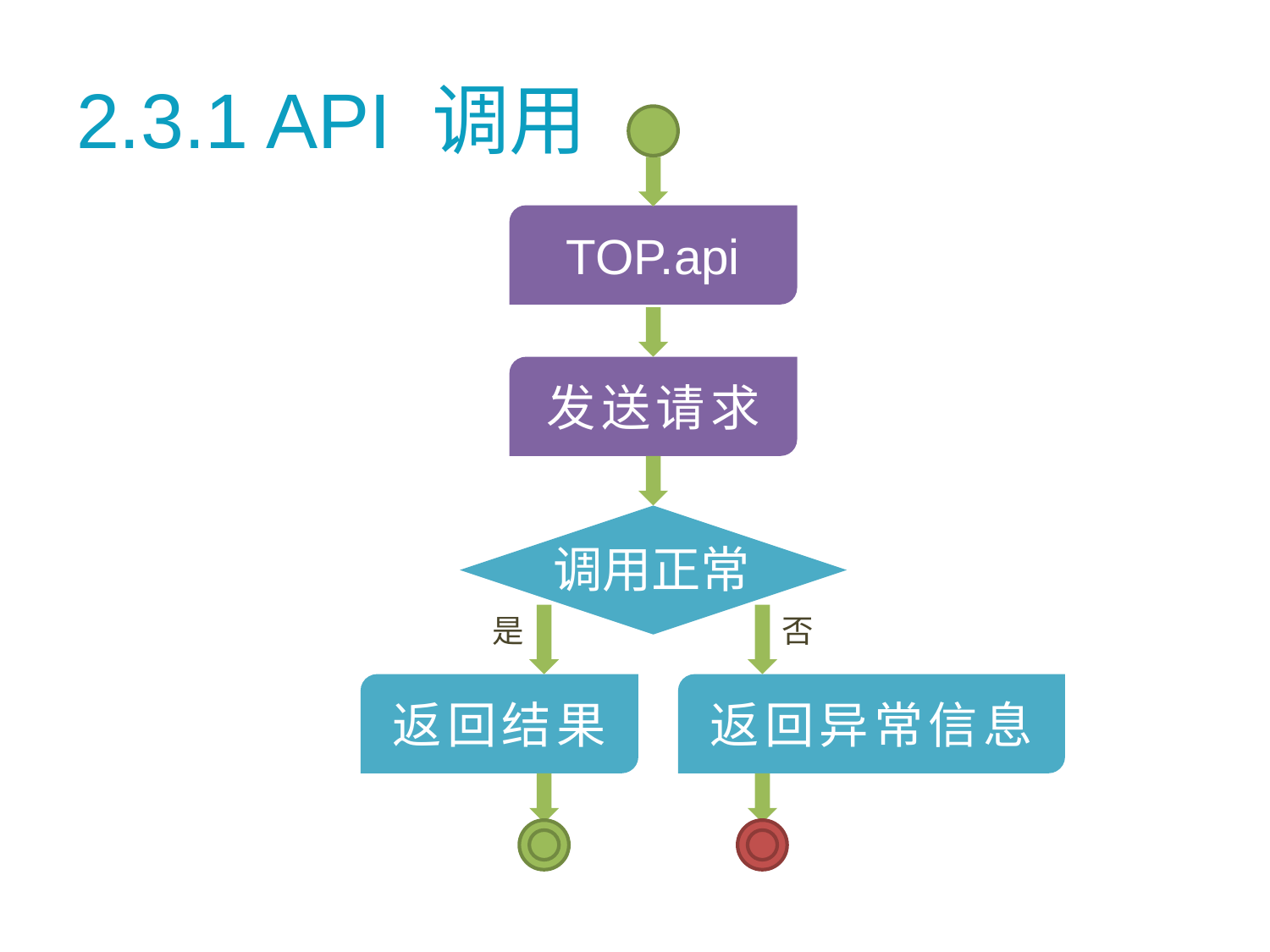

# 2.3.1 API 调用

TOP.api

发送请求

调用正常
是

否
返回结果
返回异常信息